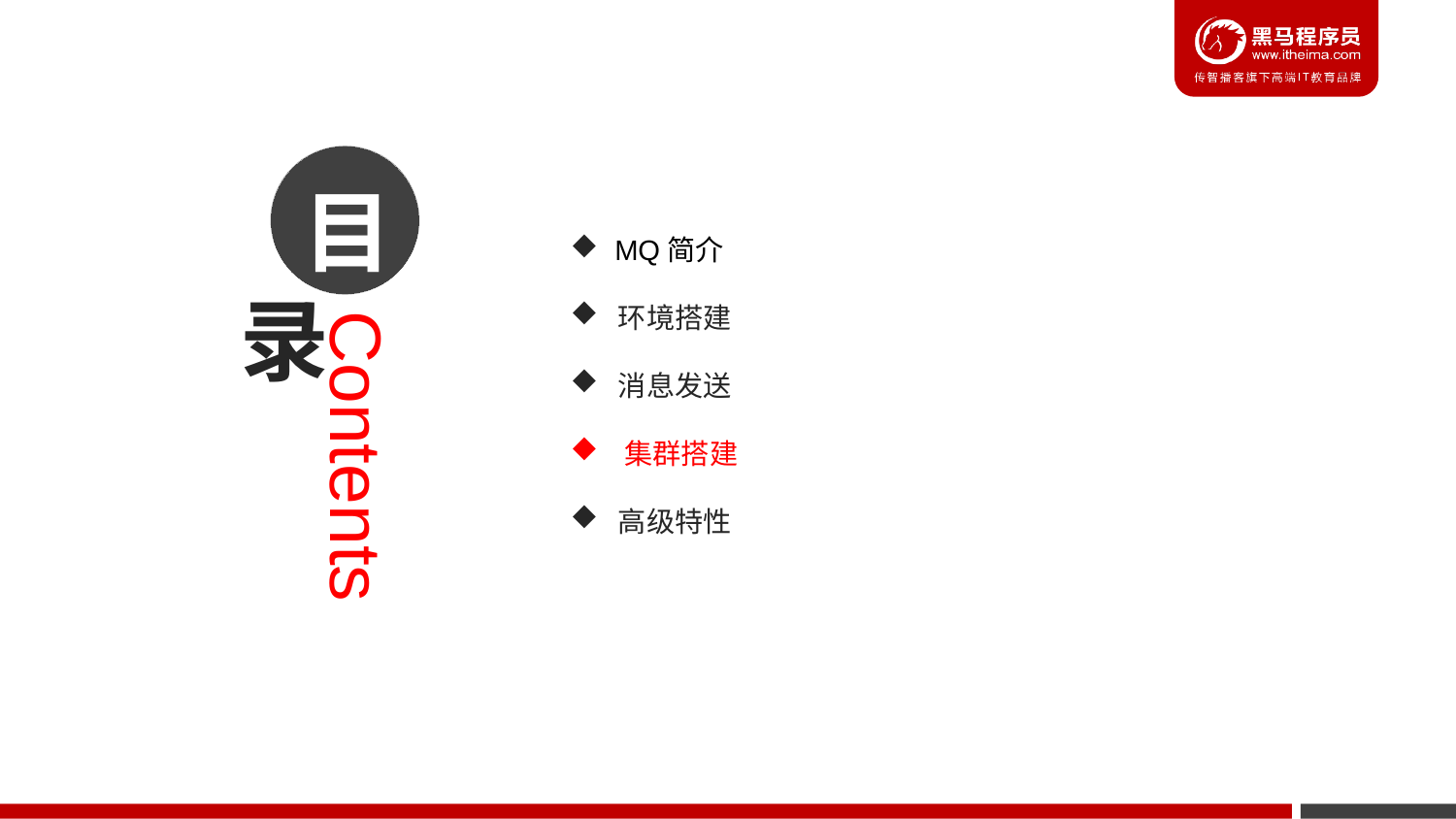

目
  MQ简介
  环境搭建
  消息发送
   集群搭建
  高级特性
录
Contents